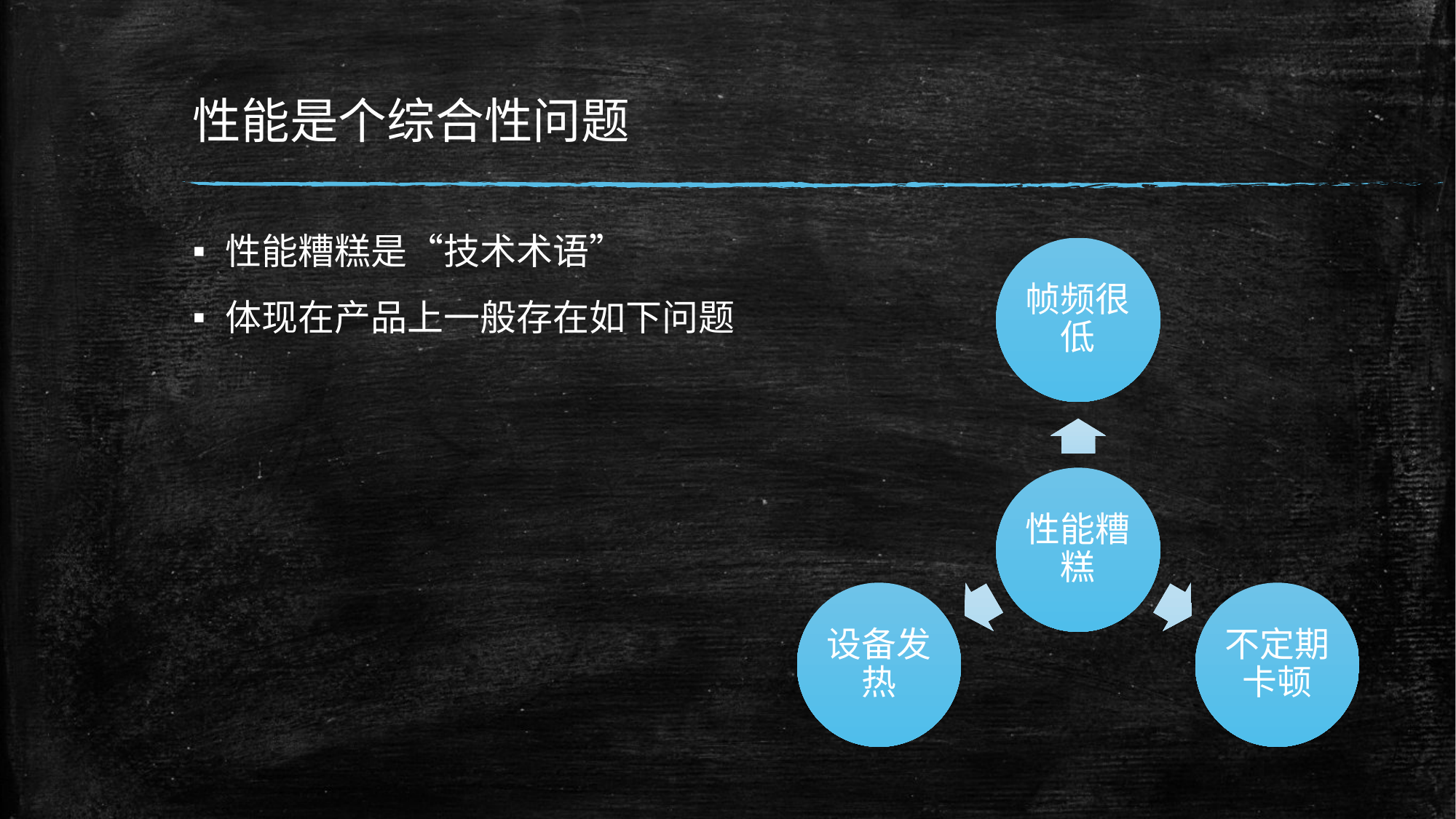

# 性能是个综合性问题

性能糟糕是“技术术语”
体现在产品上一般存在如下问题

性能糟糕

帧频很低

不定期卡顿

设备发热